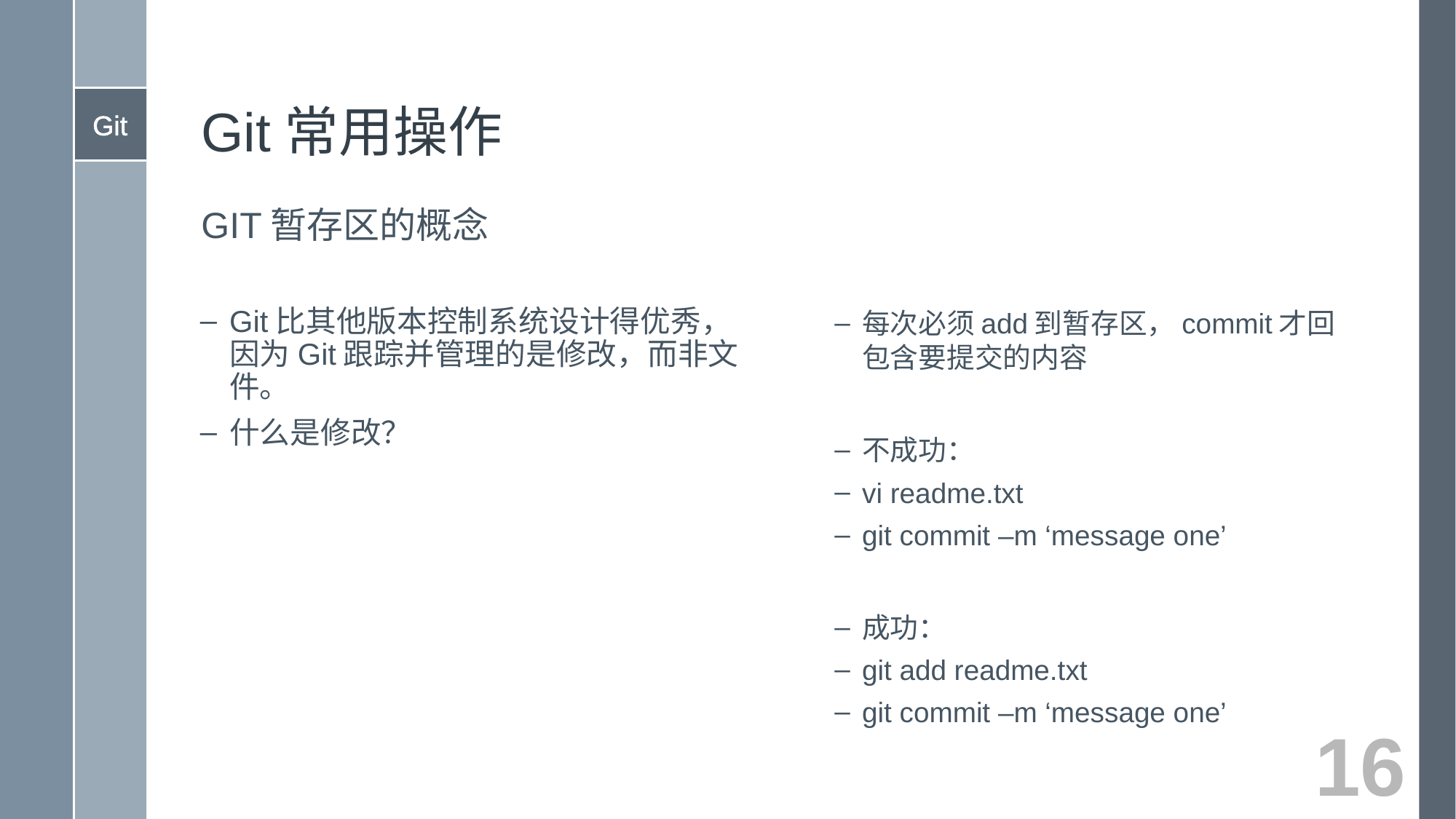

# Git常用操作

Git暂存区的概念

每次必须add到暂存区，commit才回包含要提交的内容

不成功：
vi readme.txt
git commit –m ‘message one’

成功：
git add readme.txt
git commit –m ‘message one’
Git比其他版本控制系统设计得优秀，因为Git跟踪并管理的是修改，而非文件。
什么是修改？

16